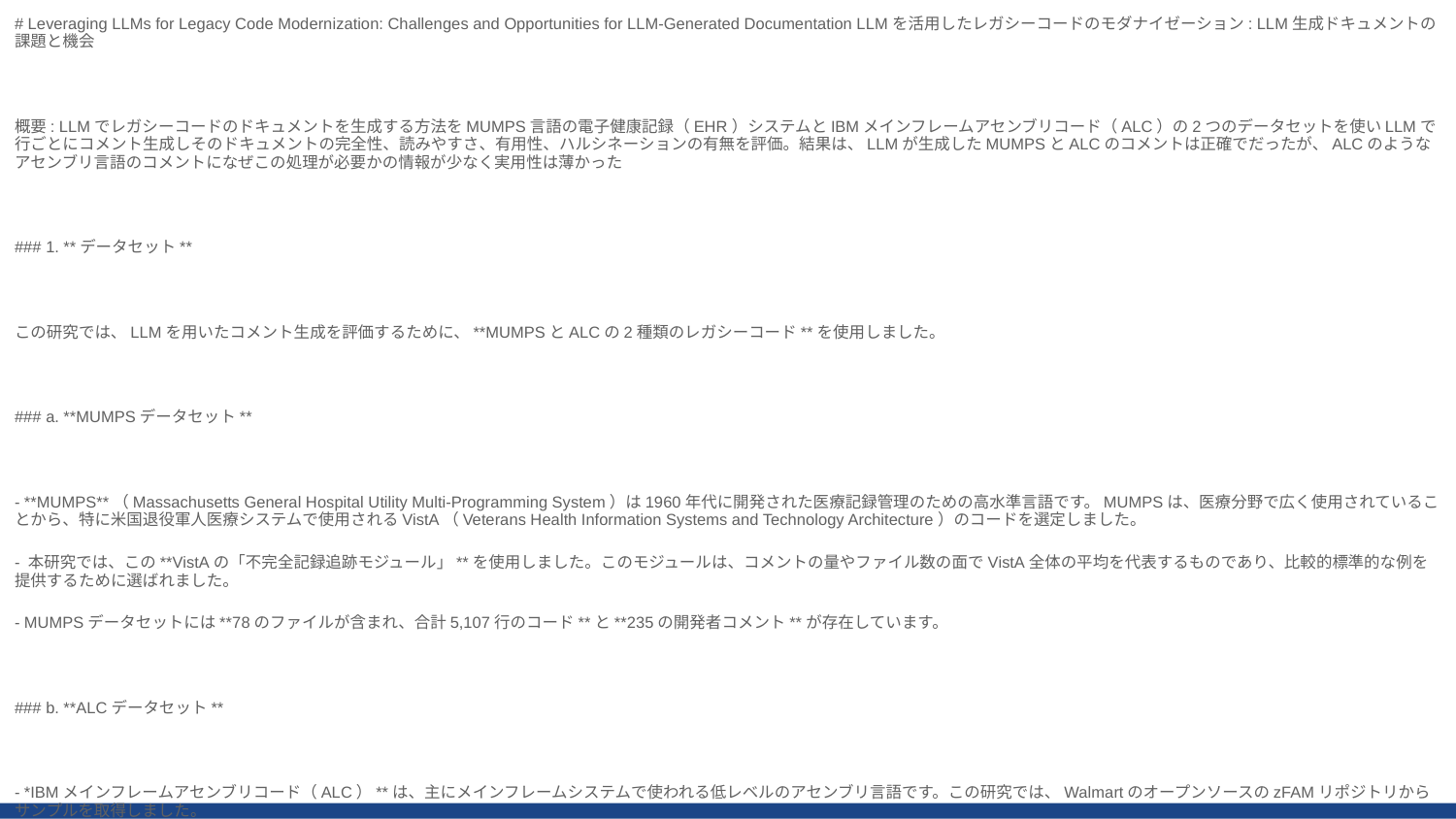

# Leveraging LLMs for Legacy Code Modernization: Challenges and Opportunities for LLM-Generated Documentation LLMを活用したレガシーコードのモダナイゼーション: LLM生成ドキュメントの課題と機会

概要: LLMでレガシーコードのドキュメントを生成する方法をMUMPS言語の電子健康記録（EHR）システムとIBMメインフレームアセンブリコード（ALC）の2つのデータセットを使いLLMで行ごとにコメント生成しそのドキュメントの完全性、読みやすさ、有用性、ハルシネーションの有無を評価。結果は、LLMが生成したMUMPSとALCのコメントは正確でだったが、ALCのようなアセンブリ言語のコメントになぜこの処理が必要かの情報が少なく実用性は薄かった

### 1. **データセット**

この研究では、LLMを用いたコメント生成を評価するために、**MUMPSとALCの2種類のレガシーコード**を使用しました。

### a. **MUMPSデータセット**

- **MUMPS**（Massachusetts General Hospital Utility Multi-Programming System）は1960年代に開発された医療記録管理のための高水準言語です。MUMPSは、医療分野で広く使用されていることから、特に米国退役軍人医療システムで使用されるVistA（Veterans Health Information Systems and Technology Architecture）のコードを選定しました。
- 本研究では、この**VistAの「不完全記録追跡モジュール」**を使用しました。このモジュールは、コメントの量やファイル数の面でVistA全体の平均を代表するものであり、比較的標準的な例を提供するために選ばれました。
- MUMPSデータセットには**78のファイルが含まれ、合計5,107行のコード**と**235の開発者コメント**が存在しています。

### b. **ALCデータセット**

- *IBMメインフレームアセンブリコード（ALC）**は、主にメインフレームシステムで使われる低レベルのアセンブリ言語です。この研究では、WalmartのオープンソースのzFAMリポジトリからサンプルを取得しました。
- **zFAM**は、z/OSベースのファイルアクセスマネージャーであり、テキストまたはバイナリコンテンツの保存に使用されます。このリポジトリには現実のALCコードベースに見られる**複雑さとプログラムの規模**が含まれているため、ALCの典型例とされています。
- ALCデータセットには、**12ファイル、合計13,344行のコード、および7,097の開発者コメント**が含まれています。

### 2. **プロンプト戦略**

レガシーコードのコメントをLLMで生成する際の**プロンプト戦略**については、特に誤ったコードの変更を防ぐ工夫がなされています。

### a. **コードの分割（チャンクング戦略）**

- LLMのコンテキストウィンドウのサイズに応じて、コードを分割する必要があります。特にメインフレームアセンブリのように一度に扱うには長すぎるコードの場合、**適切なチャンクサイズでコードを分割**し、LLMがコンテキスト内で最大限の情報を保持できるよう工夫しています。
- チャンクングでは、**関数単位やサブルーチン単位での分割**を基本とし、可能な限り論理的に一貫した部分をLLMに提供するため、LLMのコンテキストウィンドウのサイズに応じて再帰的に隣接するチャンクを結合する方法を取っています。

### b. **プロンプトテンプレート**

- LLMにコメントを生成させるために、**プロンプトテンプレート**が工夫されています。単純にコードを入力し「コメントを生成してほしい」とリクエストするだけでは、LLMがコードそのものを変更したり、意図しない出力を生成したりすることがありました。
- これを避けるため、次の戦略が採用されました：
    - **コメントのプレースホルダを挿入**する：既存のコメントを一旦「<BLOCK_COMMENT [id]>」や「<INLINE_COMMENT [id]>」といったプレースホルダに置き換え、LLMに対して、そのプレースホルダに対応するコメントをJSON形式で生成するように指示します。
    - **JSON形式での出力**：コメントを生成させる際に、LLMがコードそのものを変更しないようにするため、JSON形式での構造化出力をリクエストします。これにより、コメントを生成する際に不要なコードの書き換えを防止し、出力の正確性と一貫性を保ちます。

### c. **行ごとのコメント生成**

- このプロンプト戦略の目的は、**行ごとのコメントを生成する**ことにあります。レガシーコード、特にALCのような低レベルなコードでは、行ごとの説明がコードの理解に非常に重要です。LLMは、各行に対して適切な説明を付けるために、事前に置き換えられたプレースホルダを使って各行の目的や役割を説明するコメントを出力します。

### 3. **評価手法**

生成されたコメントの評価は、専門家の人間によって行われました。この評価では、以下の観点を重視した**ルーブリック**（評価基準）が使用されました。

### a. **評価基準の開発**

- **完全性（Completeness）**: コメントが関連するコードの全ての機能をカバーしているかどうかを評価します。例えば、コードの中で何をしているのか、全ての重要な機能についてコメントが説明できているかが重要なポイントです。
- **読みやすさ（Readability）**: コメントが明確で読みやすいかどうかを評価します。専門家やプログラマが容易に理解できる内容であることが求められます。
- **有用性（Usefulness）**: コメントがコードを理解するためにどれだけ役立つかを評価します。例えば、そのコメントがコードの目的や使い方を理解する上で本当に助けになるかどうかが評価されます。
- **ハルシネーション（Hallucination）**: コメントがコードに対して正しい情報を提供しているかどうかを評価します。LLMはしばしば誤った情報や誇張された情報を生成することがあるため、生成されたコメントが事実に基づいているかを慎重に確認しました。

### b. **自動指標の導入**

- **コードの複雑度の測定**: 生成されたコメントの質をより定量的に評価するため、いくつかの**自動指標**も導入されました。これには以下のような指標が含まれます。
    - **循環的複雑度（Cyclomatic Complexity）**: コードの分岐の数やループなどの複雑さを測定する指標で、コードがどれだけ難しいかを示します。
    - **Halstead複雑度指標**: コードの操作数やオペランド数を基に計算される指標で、プログラムの複雑さや理解の難しさを定量化します。
    - **可読性指標（Flesch Reading Ease、Gunning Fog）**: 生成されたコメントがどれだけ読みやすいかを測定するための指標です。例えば、文章の単語数やその長さに基づき、読みやすさを数値化します。

### c. **人間評価と自動評価の組み合わせ**

- **人間による専門的な評価**と、上記のような**自動評価指標**を組み合わせて、LLMが生成したコメントの全体的な質を評価しました。この組み合わせにより、個々のコメントの有用性や正確性だけでなく、生成全体のパフォーマンスを多角的に評価することが可能となっています。

IBMメインフレームアセンブリコード（ALC）の結果が悪かった理由について、論文の内容から考えられる要因を以下に詳しく説明します。

### 1. **言語特有の構造的・構文的な違い**

ALCの結果が悪かった一因として、**ALC特有の構造的・構文的な違い**が挙げられます。ALCは、現代のプログラミング言語と比べて非常に異なる構文を持っており、低レベルの命令が多く、構造も複雑です。アセンブリ言語は、高レベル言語よりもハードウェアに近い記述を行うため、プログラムのフローや意図を理解することが難しく、LLMにとってはその構造や命令を正確に把握することが大きな課題となります。

この構造的な複雑さと低レベルの性質は、LLMが学習に使用したトレーニングデータから乖離しているため、生成されるコメントが人間にとって理解しにくかったり、正確性が低くなったりする原因となっています。特に、LLMは過去の学習データを基に推論を行うため、ALCのようなあまり普及していない特殊な言語では、トレーニングデータ自体が不十分であり、その結果、コメント生成の質が低下する傾向があります。

### 2. **現代のLLMのトレーニングデータの不足**

LLMが十分にトレーニングされているプログラミング言語には、Python、Java、Cなどの**主流の高レベル言語**が含まれています。しかし、ALCは非常にニッチなアセンブリ言語であり、そのトレーニングデータが少ないことが大きな問題となっています。ALCを使ったコードは主にメインフレームシステム内で使われており、公開されているソースコードや学習リソースが限られているため、モデルがALCを理解するためのデータが十分ではありません。このデータ不足により、LLMは適切なコメントを生成する能力に制約がありました。

### 3. **コンテキストの理解不足**

アセンブリ言語には、**命令が単純な操作を行うにも関わらず、非常に密接に相互依存する**という特徴があります。このため、コンテキストを正しく把握していないと、コメントの生成が難しくなります。例えば、アセンブリ言語のコードでは、ある命令が次の命令に対して重要な準備を行う場合が多く、その文脈を理解しないと全体的なコードの目的や役割を説明することが困難です。LLMは入力されたコードの一部からコメントを生成しますが、コンテキストを広く理解しなければならない場面では、ALCのような低レベルコードに対する理解に限界があり、コメントの完全性や有用性が低く評価されました。

### 4. **専門家によるレビューの評価の難しさ**

さらに、ALCの結果が悪かった理由の一つに、**評価者間の意見の相違**が影響しています。論文内では、ALCに対する評価において専門家の評価が一致しなかったと報告されています​(2411.14971v1)。特に、ALCコードに関しては、コメントの質に関する評価者間の一貫性（評価の一致度）が低く、同じコメントであっても評価者によって異なる評価が付けられることが多かったようです。これにより、LLMによるコメント生成の結果を公平に評価することが難しくなり、全体として質が低いと判断された可能性があります。

### 5. **ALCの特殊性とドキュメント化の難しさ**

ALCは、他のプログラミング言語と比較して非常に低レベルな命令体系を持ち、直接ハードウェアとやり取りすることが多いため、**抽象度が非常に低く、意図を把握しにくい**という点も挙げられます。このため、コメント生成では単純なコードの説明ではなく、なぜそのような操作が必要で、どのようにシステム全体に影響を与えるのかを理解する必要がありました。しかし、LLMはこの「意図の把握」には苦労し、その結果、読みやすさや有用性といった観点での質が低くなったと考えられます。

以上の理由から、IBMメインフレームアセンブリコード（ALC）の結果が悪くなったことが説明されます。低レベルなアセンブリ言語の特殊性、トレーニングデータの不足、コンテキストの把握の難しさ、評価者間の一致度の低さが、LLMによるALCコードのドキュメント化の質を下げる要因となりました。これらの課題に対しては、ALC特有のコンテキスト情報をより多く学習させたり、専門家によるフィードバックを通じたモデルの強化が今後の改善点として考えられます。